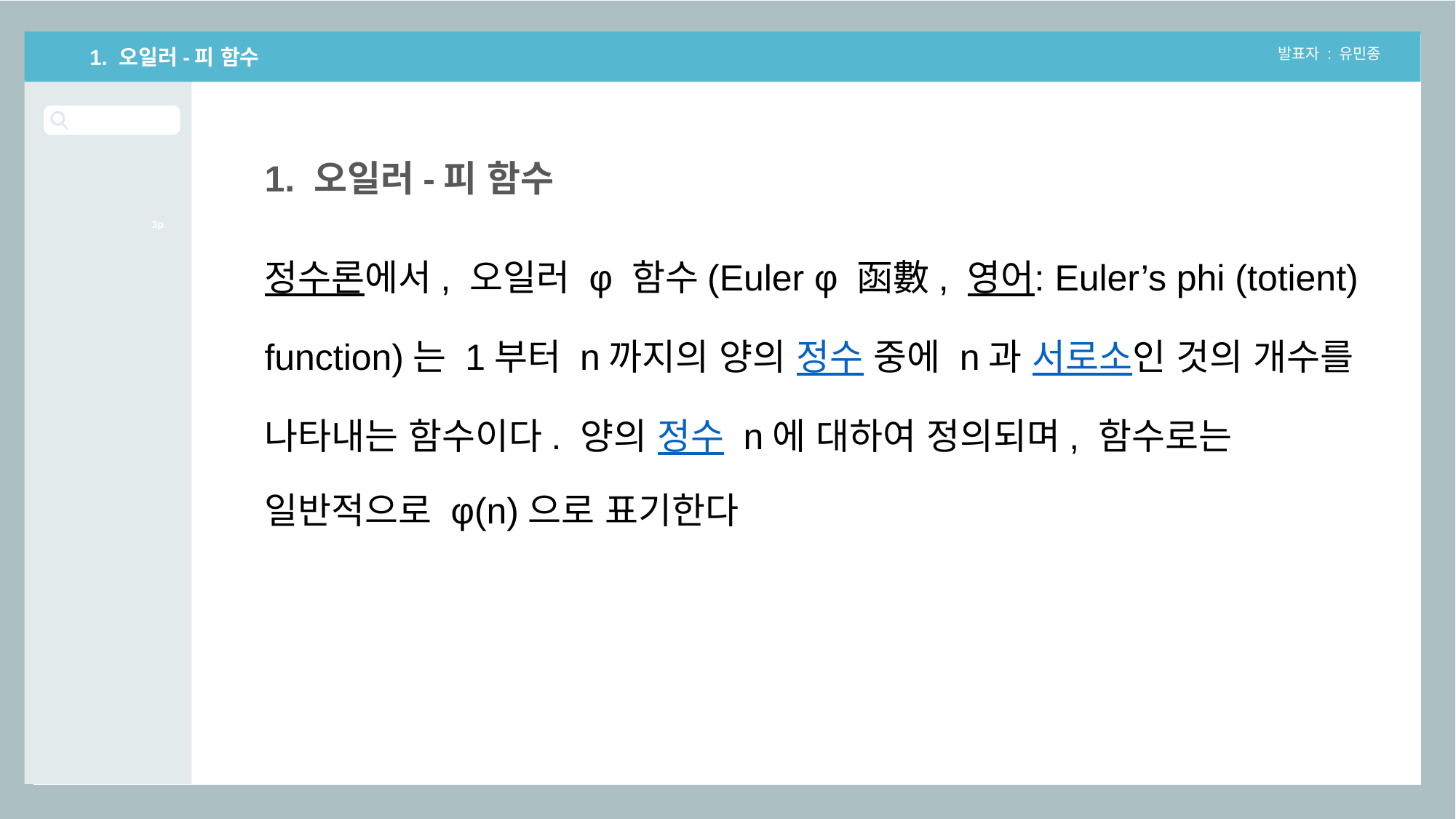

1. 오일러-피 함수
발표자 : 유민종

1. 오일러-피 함수
3p
정수론에서, 오일러 φ 함수(Euler φ 函數, 영어: Euler’s phi (totient) function)는 1부터 n까지의 양의 정수 중에 n과 서로소인 것의 개수를 나타내는 함수이다. 양의 정수 n에 대하여 정의되며, 함수로는 일반적으로 φ(n)으로 표기한다